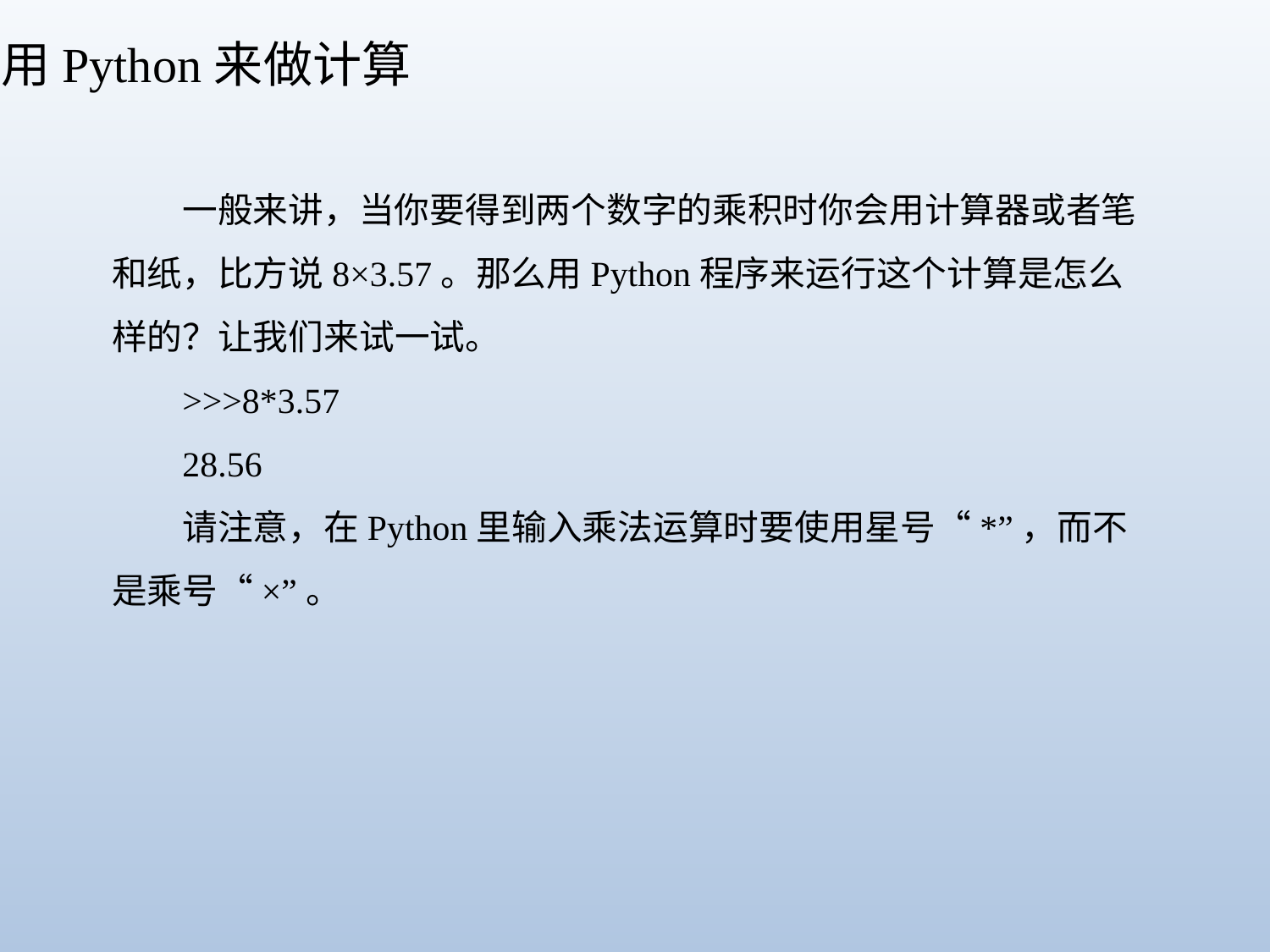

用Python来做计算
一般来讲，当你要得到两个数字的乘积时你会用计算器或者笔和纸，比方说8×3.57。那么用Python程序来运行这个计算是怎么样的？让我们来试一试。
>>>8*3.57
28.56
请注意，在Python里输入乘法运算时要使用星号“*”，而不是乘号“×”。